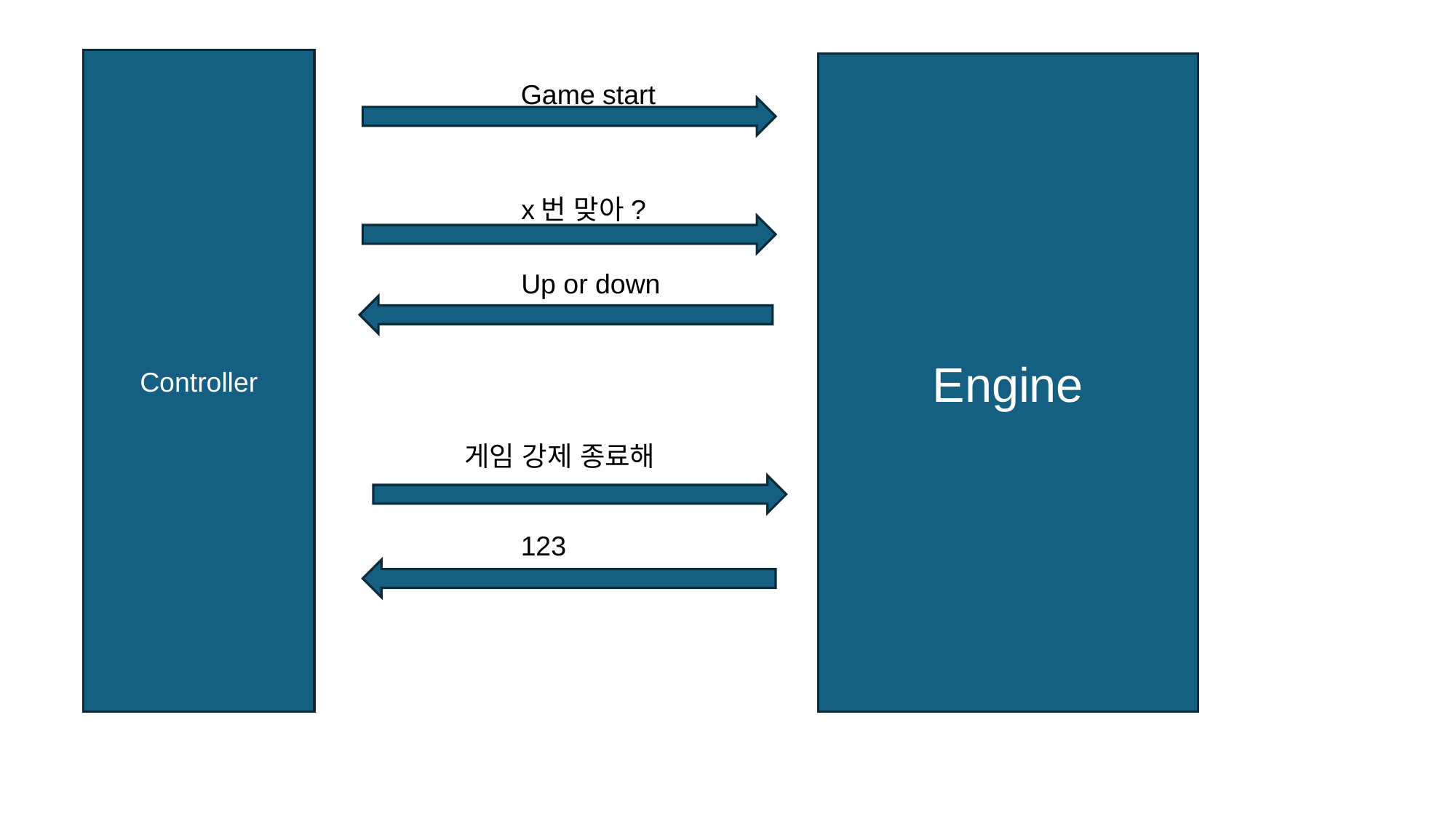

Controller
Engine
Game start

x번 맞아?

Up or down

게임 강제 종료해

123